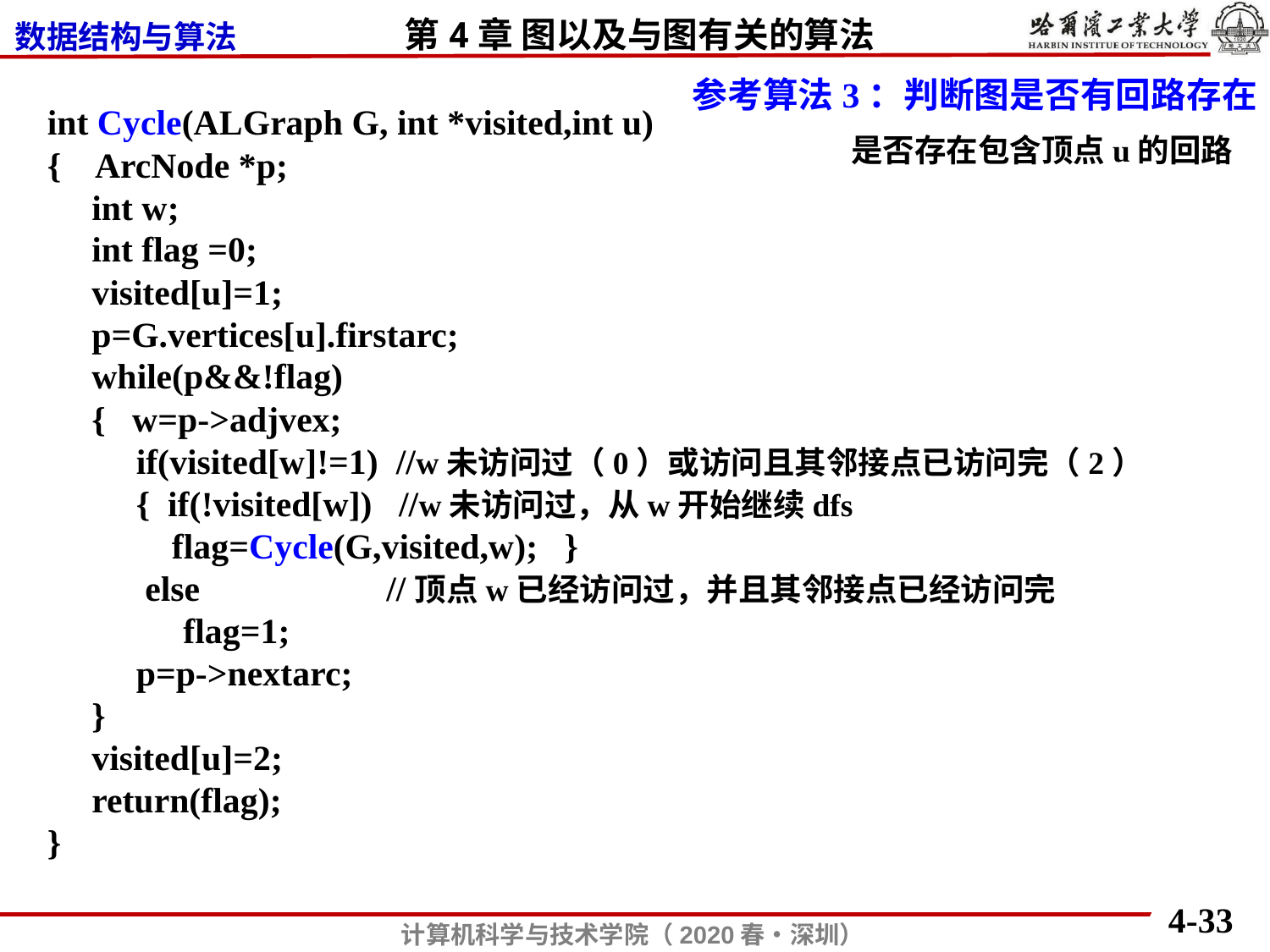

参考算法3：判断图是否有回路存在
int Cycle(ALGraph G, int *visited,int u)
{    ArcNode *p;
     int w;
     int flag =0;
     visited[u]=1;
     p=G.vertices[u].firstarc;
     while(p&&!flag)
     {   w=p->adjvex;
          if(visited[w]!=1)  //w未访问过（0）或访问且其邻接点已访问完（2）
          {  if(!visited[w])   //w未访问过，从w开始继续dfs
              flag=Cycle(G,visited,w);   }
           else                     //顶点w已经访问过，并且其邻接点已经访问完
	 flag=1;
          p=p->nextarc;
     }
     visited[u]=2;
     return(flag);
}
是否存在包含顶点u的回路